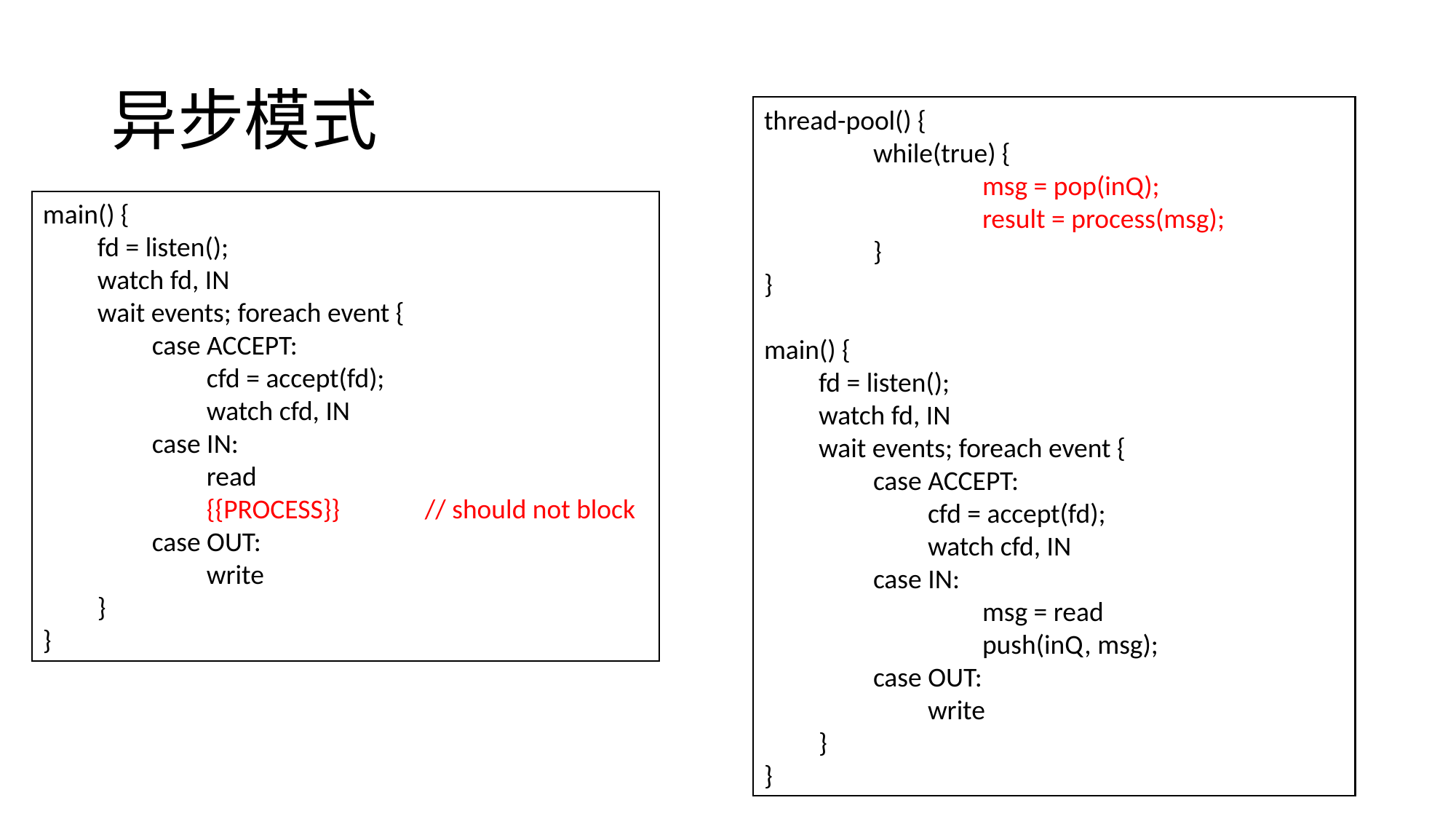

# 异步模式
thread-pool() {
	while(true) {
		msg = pop(inQ);
		result = process(msg);
	}
}

main() {
fd = listen();
watch fd, IN
wait events; foreach event {
case ACCEPT:
cfd = accept(fd);
watch cfd, IN
case IN:
	msg = read
	push(inQ, msg);
case OUT:
write
}
}
main() {
fd = listen();
watch fd, IN
wait events; foreach event {
case ACCEPT:
cfd = accept(fd);
watch cfd, IN
case IN:
read
{{PROCESS}}	// should not block
case OUT:
write
}
}